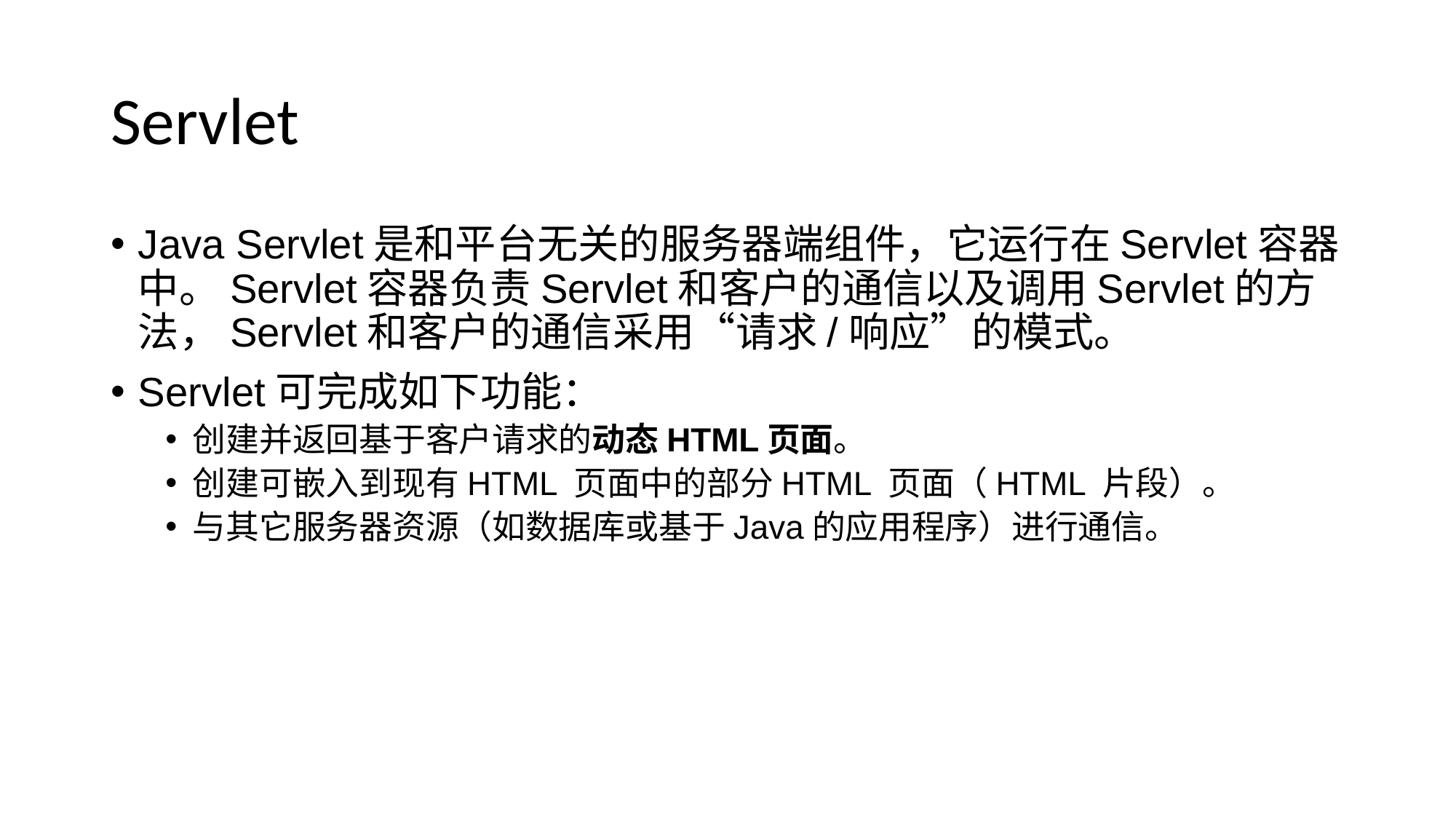

# Servlet
Java Servlet是和平台无关的服务器端组件，它运行在Servlet容器中。Servlet容器负责Servlet和客户的通信以及调用Servlet的方法，Servlet和客户的通信采用“请求/响应”的模式。
Servlet可完成如下功能：
创建并返回基于客户请求的动态HTML页面。
创建可嵌入到现有HTML 页面中的部分HTML 页面（HTML 片段）。
与其它服务器资源（如数据库或基于Java的应用程序）进行通信。